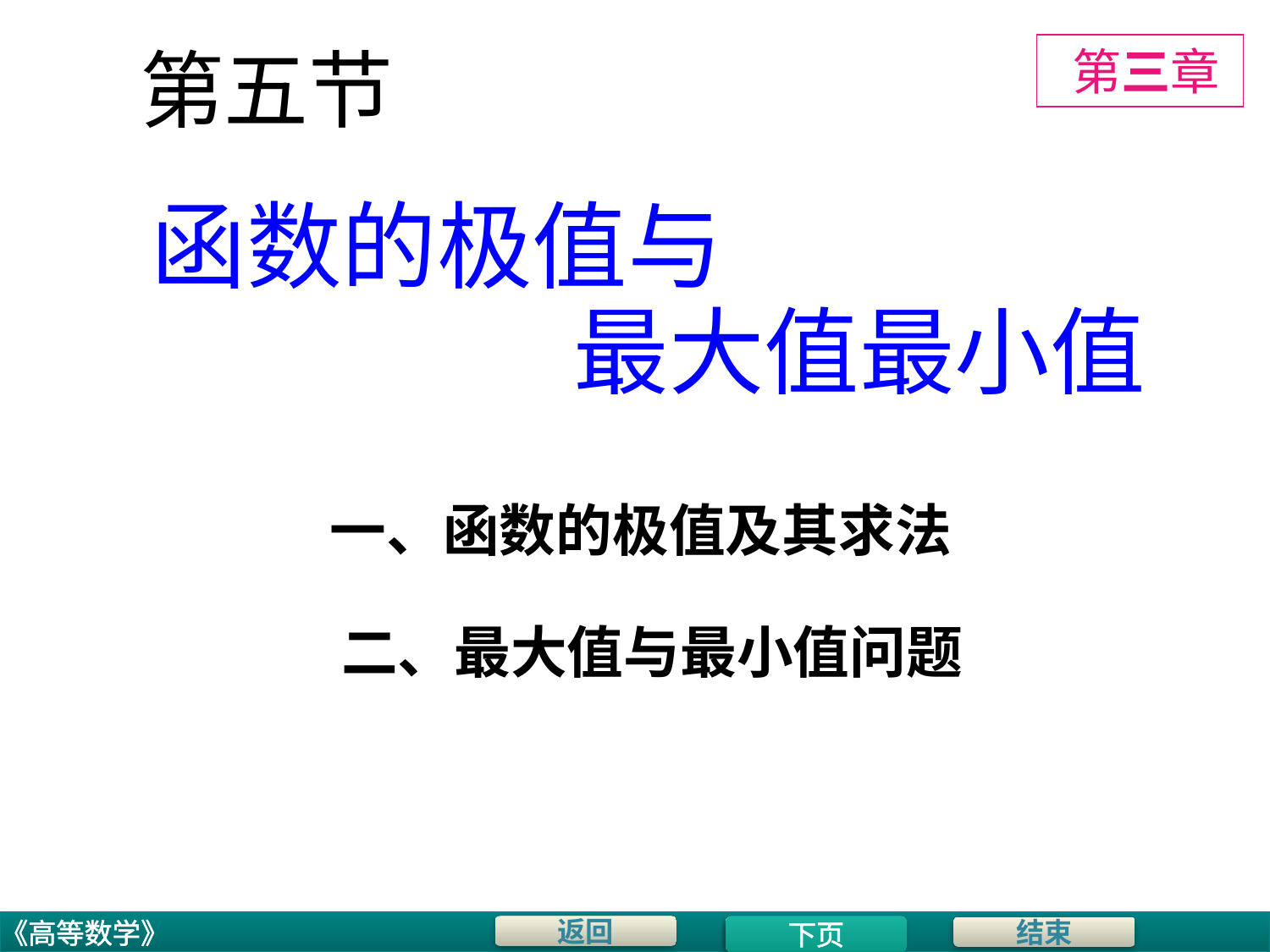

# 第五节
 第三章
函数的极值与
最大值最小值
一、函数的极值及其求法
二、最大值与最小值问题
下页